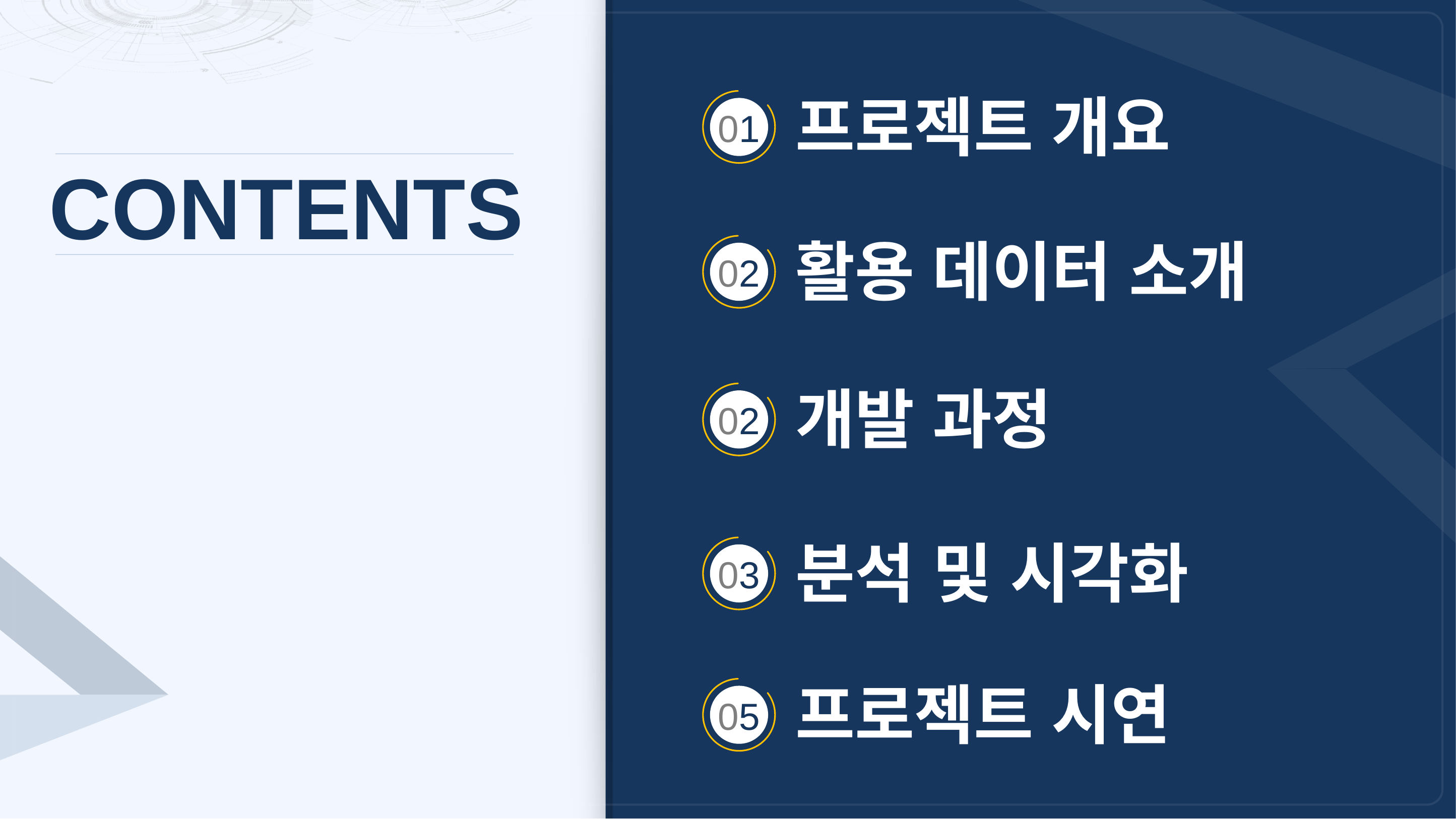

프로젝트 개요

01
활용 데이터 소개

02
개발 과정

02
분석 및 시각화

03
프로젝트 시연

05